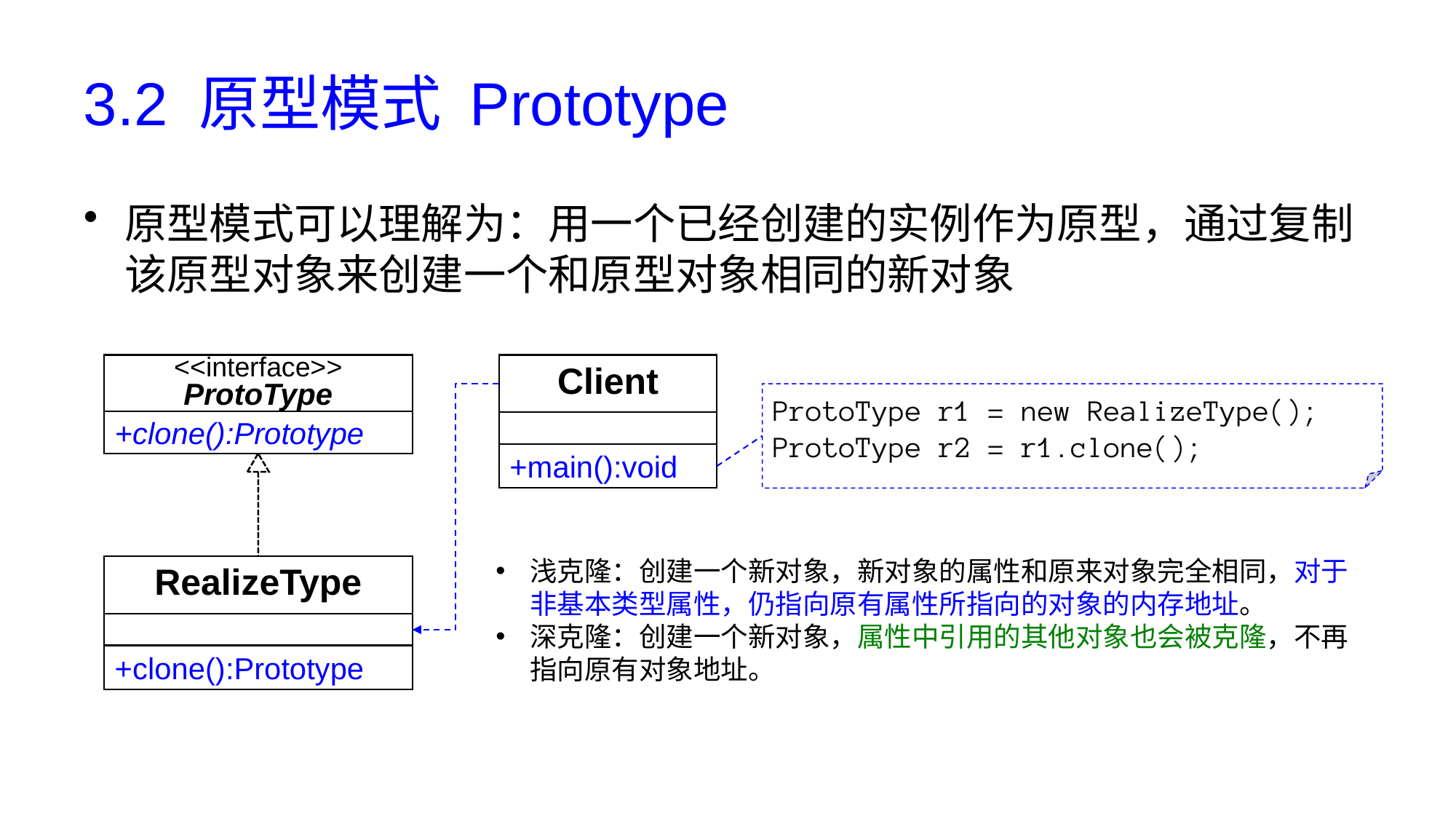

# 3.2 原型模式 Prototype
原型模式可以理解为：用一个已经创建的实例作为原型，通过复制该原型对象来创建一个和原型对象相同的新对象
<<interface>>
ProtoType
Client
ProtoType r1 = new RealizeType();
ProtoType r2 = r1.clone();
+clone():Prototype

+main():void

浅克隆：创建一个新对象，新对象的属性和原来对象完全相同，对于非基本类型属性，仍指向原有属性所指向的对象的内存地址。
深克隆：创建一个新对象，属性中引用的其他对象也会被克隆，不再指向原有对象地址。
RealizeType

+clone():Prototype
28